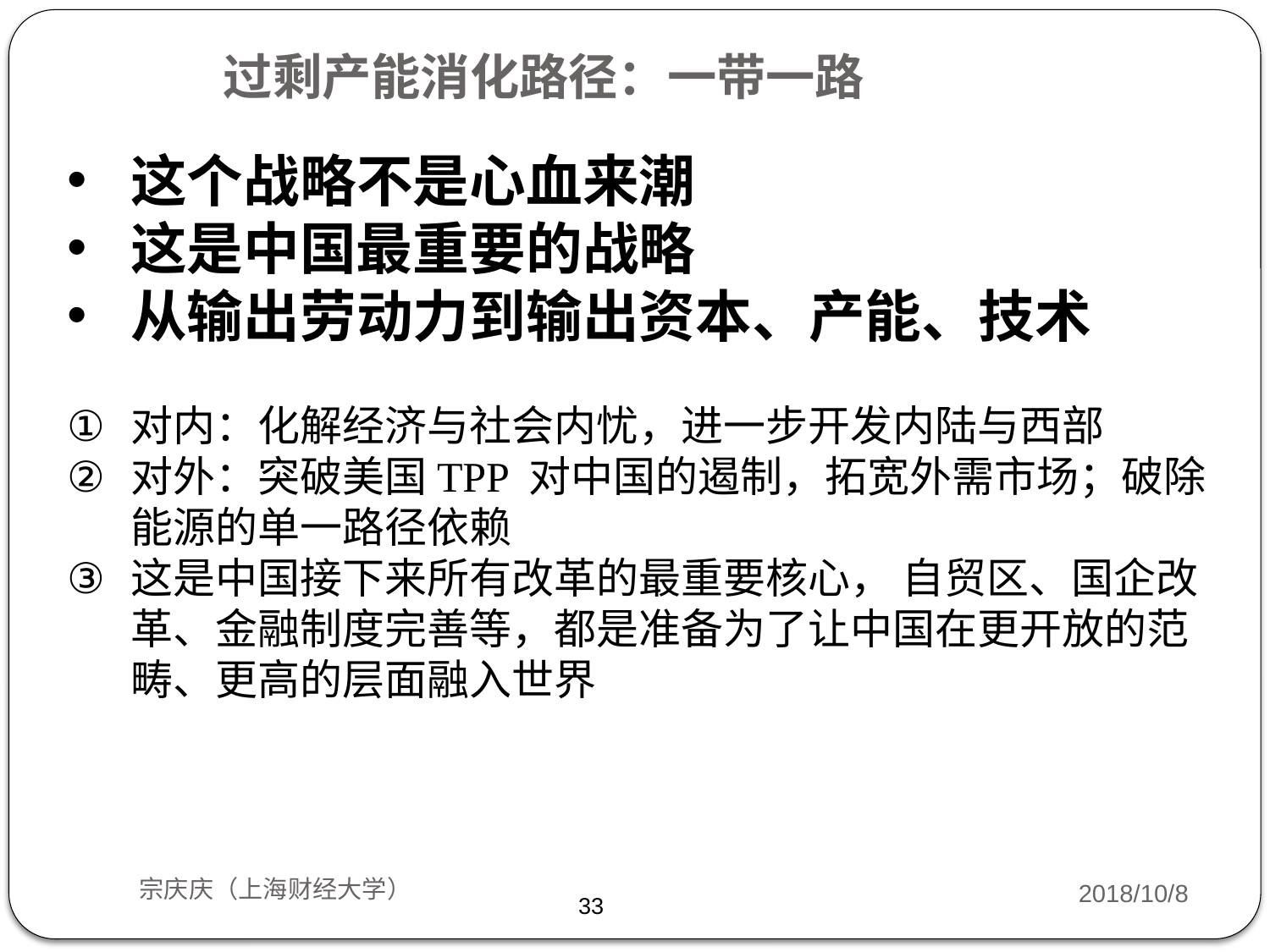

过剩产能消化路径：一带一路
这个战略不是心血来潮
这是中国最重要的战略
从输出劳动力到输出资本、产能、技术

对内：化解经济与社会内忧，进一步开发内陆与西部
对外：突破美国TPP 对中国的遏制，拓宽外需市场；破除能源的单一路径依赖
这是中国接下来所有改革的最重要核心， 自贸区、国企改革、金融制度完善等，都是准备为了让中国在更开放的范畴、更高的层面融入世界

宗庆庆（上海财经大学）
2018/10/8
33